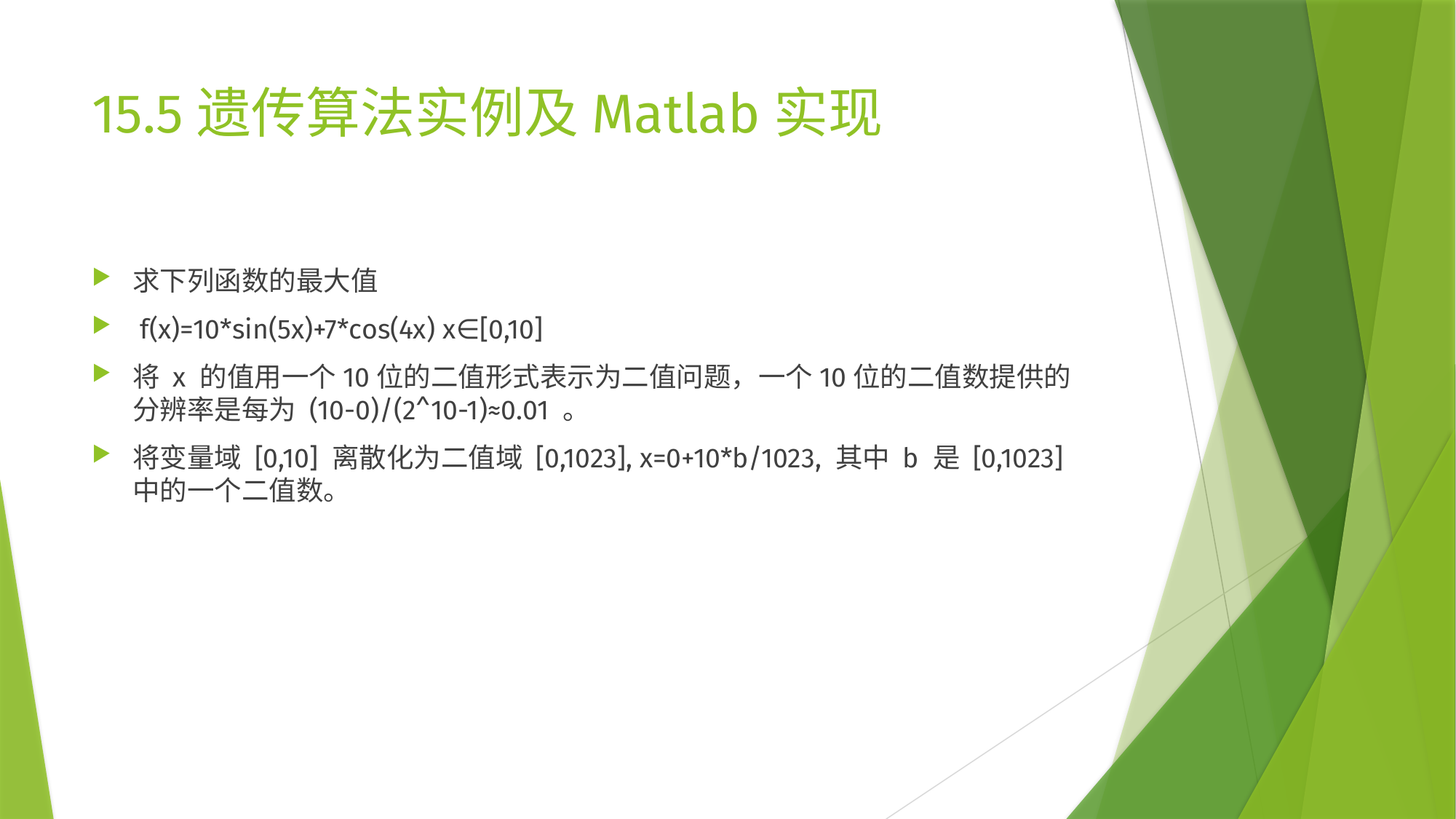

# 15.5遗传算法实例及Matlab实现
求下列函数的最大值
 f(x)=10*sin(5x)+7*cos(4x) x∈[0,10]
将 x 的值用一个10位的二值形式表示为二值问题，一个10位的二值数提供的分辨率是每为 (10-0)/(2^10-1)≈0.01 。
将变量域 [0,10] 离散化为二值域 [0,1023], x=0+10*b/1023, 其中 b 是 [0,1023] 中的一个二值数。